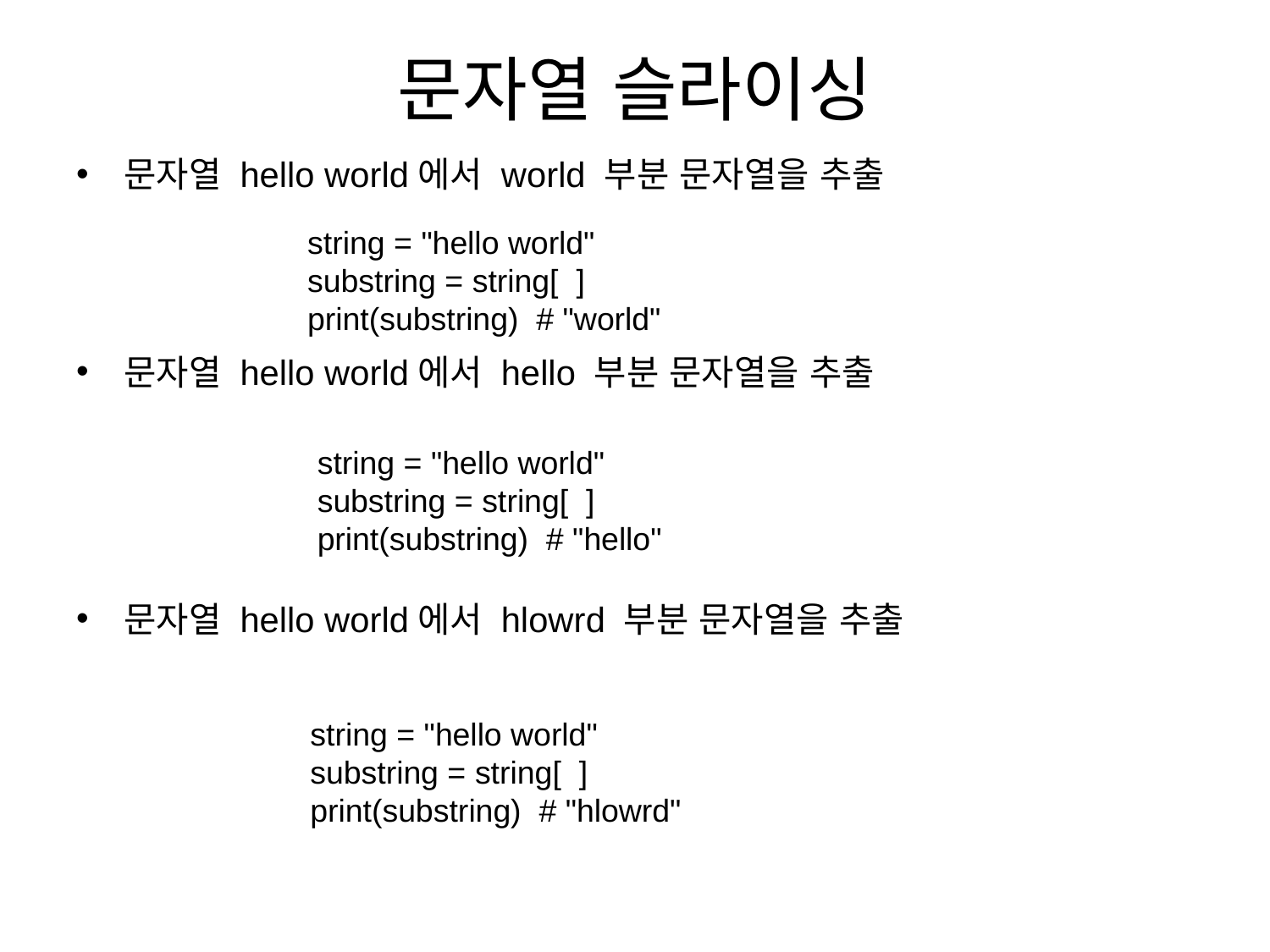

# 문자열 슬라이싱
문자열 hello world에서 world 부분 문자열을 추출

문자열 hello world에서 hello 부분 문자열을 추출

문자열 hello world에서 hlowrd 부분 문자열을 추출
string = "hello world"
substring = string[  ]
print(substring)  # "world"
string = "hello world"
substring = string[  ]
print(substring)  # "hello"
string = "hello world"
substring = string[  ]
print(substring)  # "hlowrd"